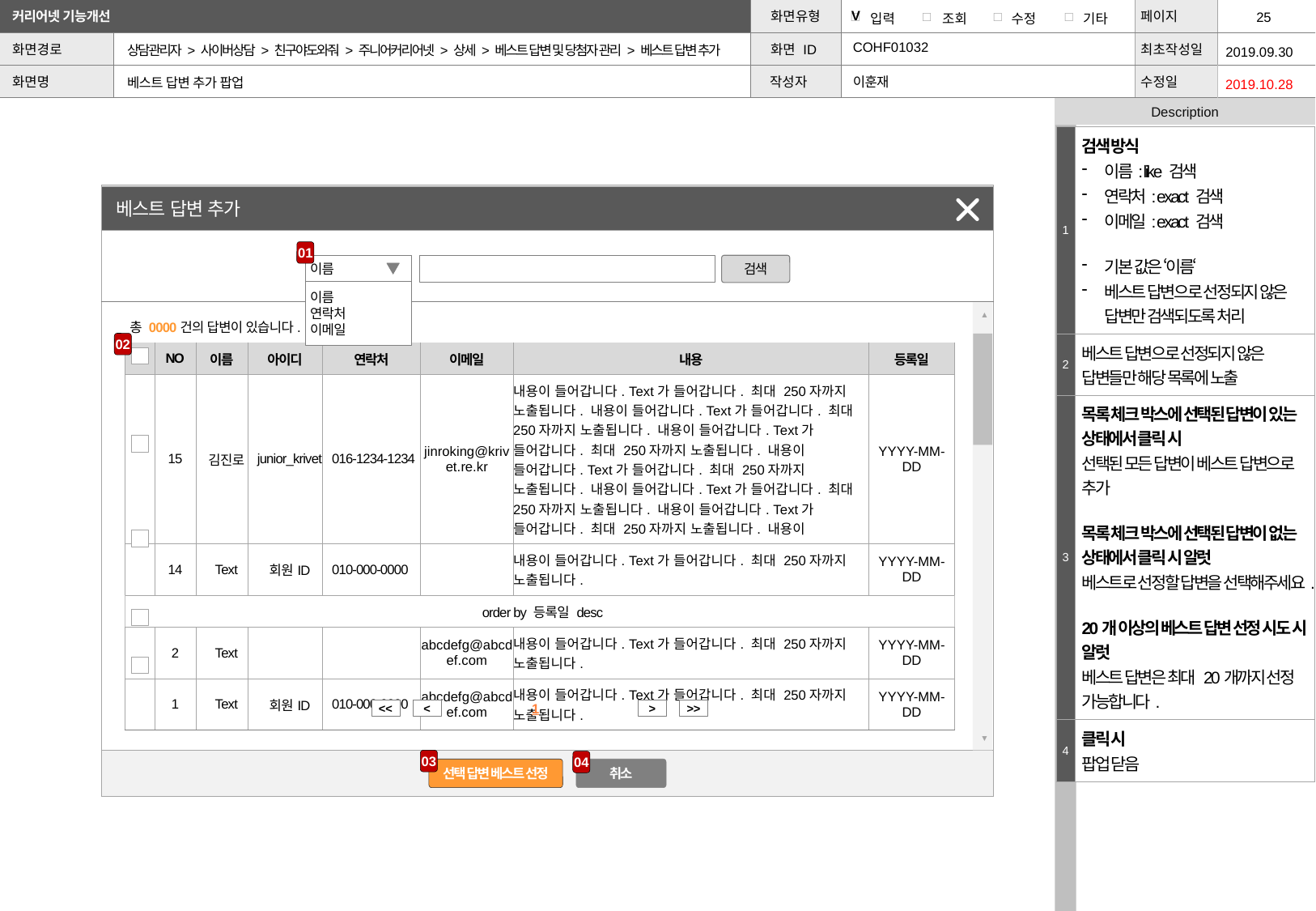

| V |  |  |  |  |  |  |  |
| --- | --- | --- | --- | --- | --- | --- | --- |
COHF01032
2019.09.30
상담관리자 > 사이버상담 > 친구야도와줘 > 주니어커리어넷 > 상세 > 베스트 답변 및 당첨자 관리 > 베스트 답변 추가
이훈재
베스트 답변 추가 팝업
2019.10.28
| 1 | 검색 방식 이름: like 검색 연락처: exact 검색 이메일: exact 검색 기본 값은 ‘이름‘ 베스트 답변으로 선정되지 않은 답변만 검색되도록 처리 |
| --- | --- |
| 2 | 베스트 답변으로 선정되지 않은 답변들만 해당 목록에 노출 |
| 3 | 목록 체크 박스에 선택된 답변이 있는 상태에서 클릭 시 선택된 모든 답변이 베스트 답변으로 추가 목록 체크 박스에 선택된 답변이 없는 상태에서 클릭 시 알럿 베스트로 선정할 답변을 선택해주세요. 20개 이상의 베스트 답변 선정 시도 시 알럿 베스트 답변은 최대 20개까지 선정 가능합니다. |
| 4 | 클릭 시 팝업 닫음 |

베스트 답변 추가
01
이름

검색
이름
연락처
이메일
▲

▼

총 0000건의 답변이 있습니다.
02
|  | NO | 이름 | 아이디 | 연락처 | 이메일 | 내용 | 등록일 |
| --- | --- | --- | --- | --- | --- | --- | --- |
|  | 15 | 김진로 | junior\_krivet | 016-1234-1234 | jinroking@krivet.re.kr | 내용이 들어갑니다. Text가 들어갑니다. 최대 250자까지 노출됩니다. 내용이 들어갑니다. Text가 들어갑니다. 최대 250자까지 노출됩니다. 내용이 들어갑니다. Text가 들어갑니다. 최대 250자까지 노출됩니다. 내용이 들어갑니다. Text가 들어갑니다. 최대 250자까지 노출됩니다. 내용이 들어갑니다. Text가 들어갑니다. 최대 250자까지 노출됩니다. 내용이 들어갑니다. Text가 들어갑니다. 최대 250자까지 노출됩니다. 내용이 | YYYY-MM-DD |
|  | 14 | Text | 회원ID | 010-000-0000 |  | 내용이 들어갑니다. Text가 들어갑니다. 최대 250자까지 노출됩니다. | YYYY-MM-DD |
| order by 등록일 desc |  |  |  |  |  |  |  |
|  | 2 | Text |  |  | abcdefg@abcdef.com | 내용이 들어갑니다. Text가 들어갑니다. 최대 250자까지 노출됩니다. | YYYY-MM-DD |
|  | 1 | Text | 회원ID | 010-000-0000 | abcdefg@abcdef.com | 내용이 들어갑니다. Text가 들어갑니다. 최대 250자까지 노출됩니다. | YYYY-MM-DD |

 1
<<
<
>
>>
03

04
선택 답변 베스트 선정
취소